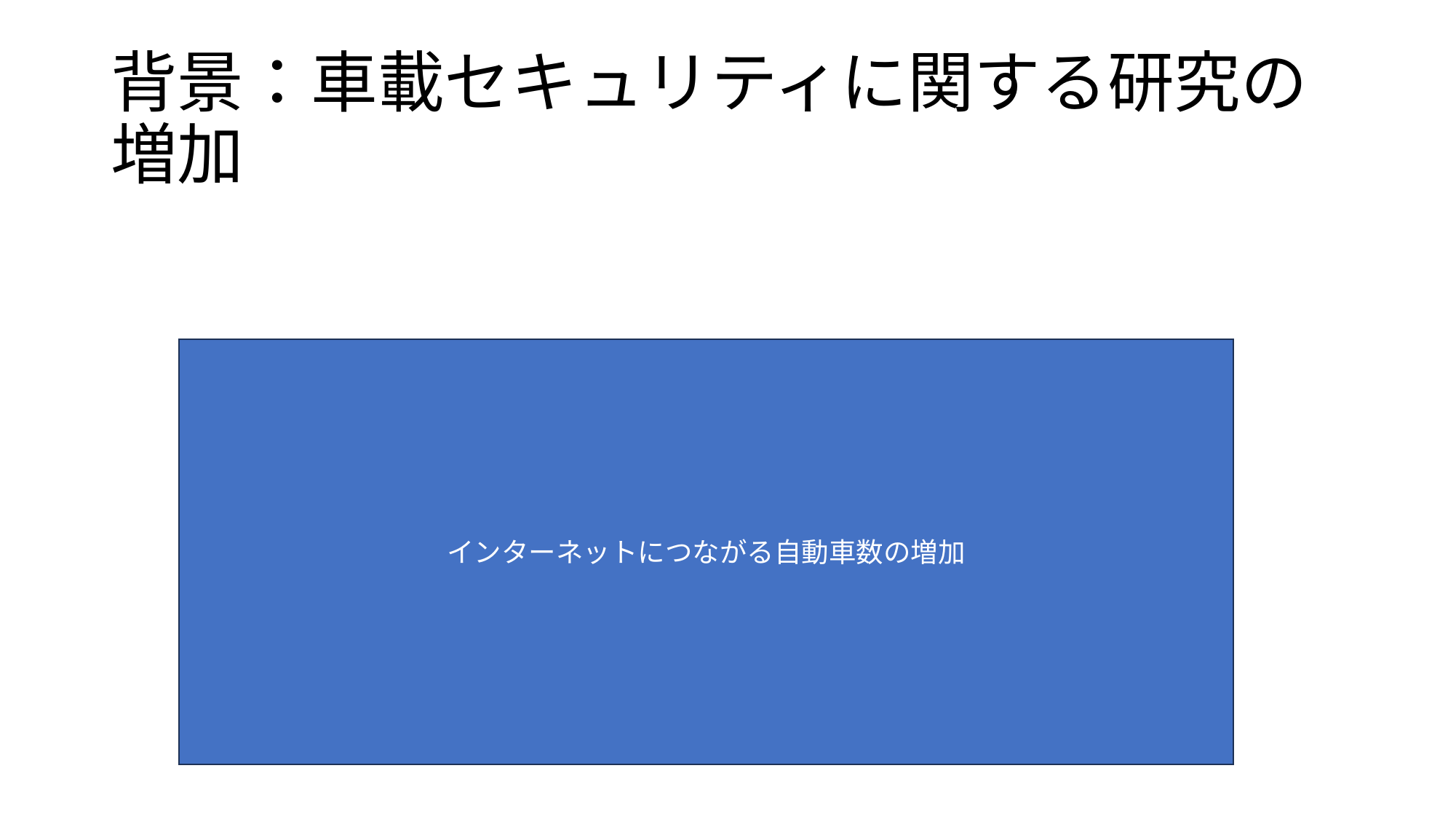

# 背景：車載セキュリティに関する研究の増加
インターネットにつながる自動車数の増加